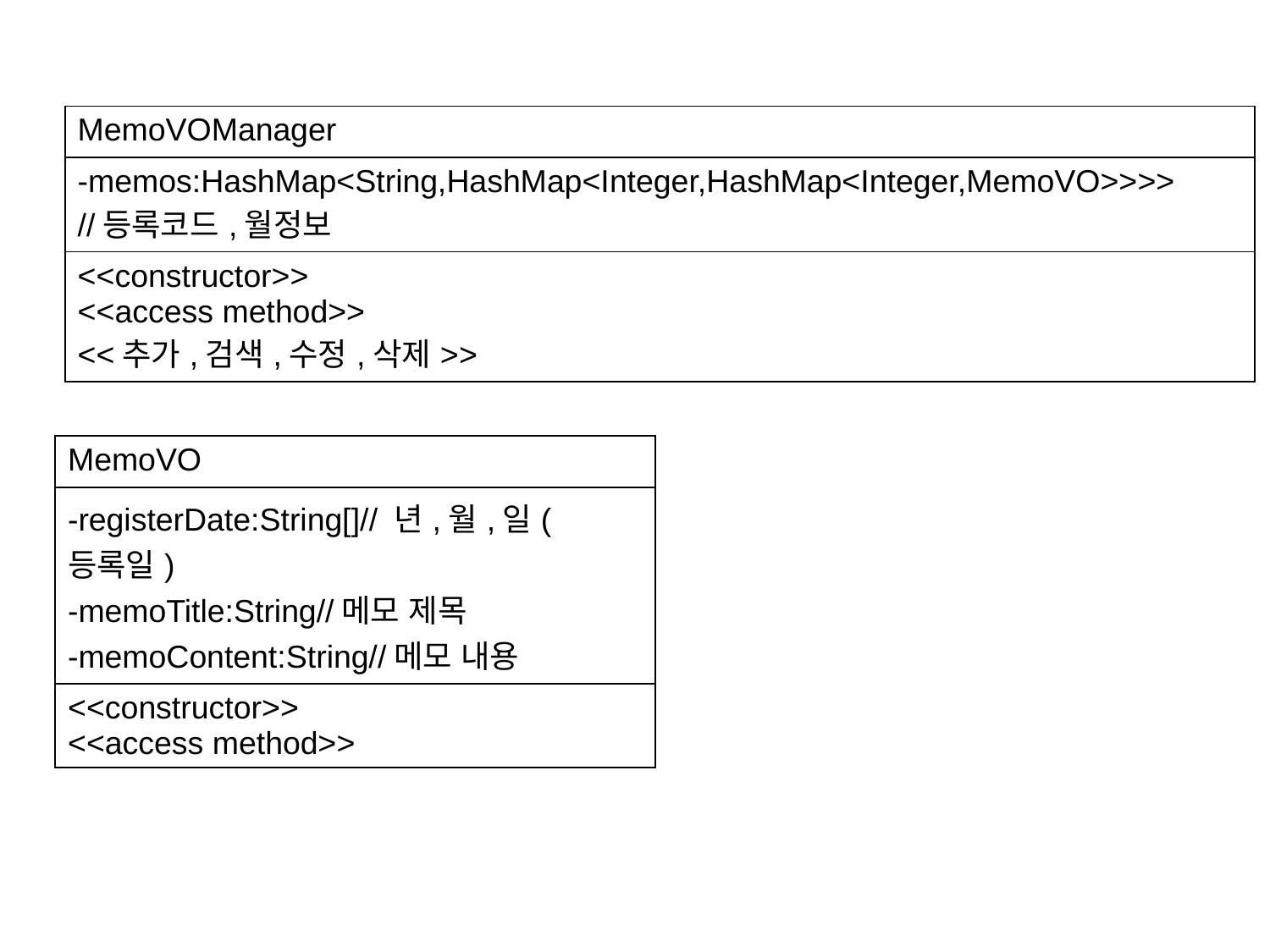

| MemoVOManager |
| --- |
| -memos:HashMap<String,HashMap<Integer,HashMap<Integer,MemoVO>>>> //등록코드,월정보 |
| <<constructor>> <<access method>> <<추가,검색,수정,삭제>> |
| MemoVO |
| --- |
| -registerDate:String[]// 년,월,일(등록일) -memoTitle:String//메모 제목 -memoContent:String//메모 내용 |
| <<constructor>> <<access method>> |